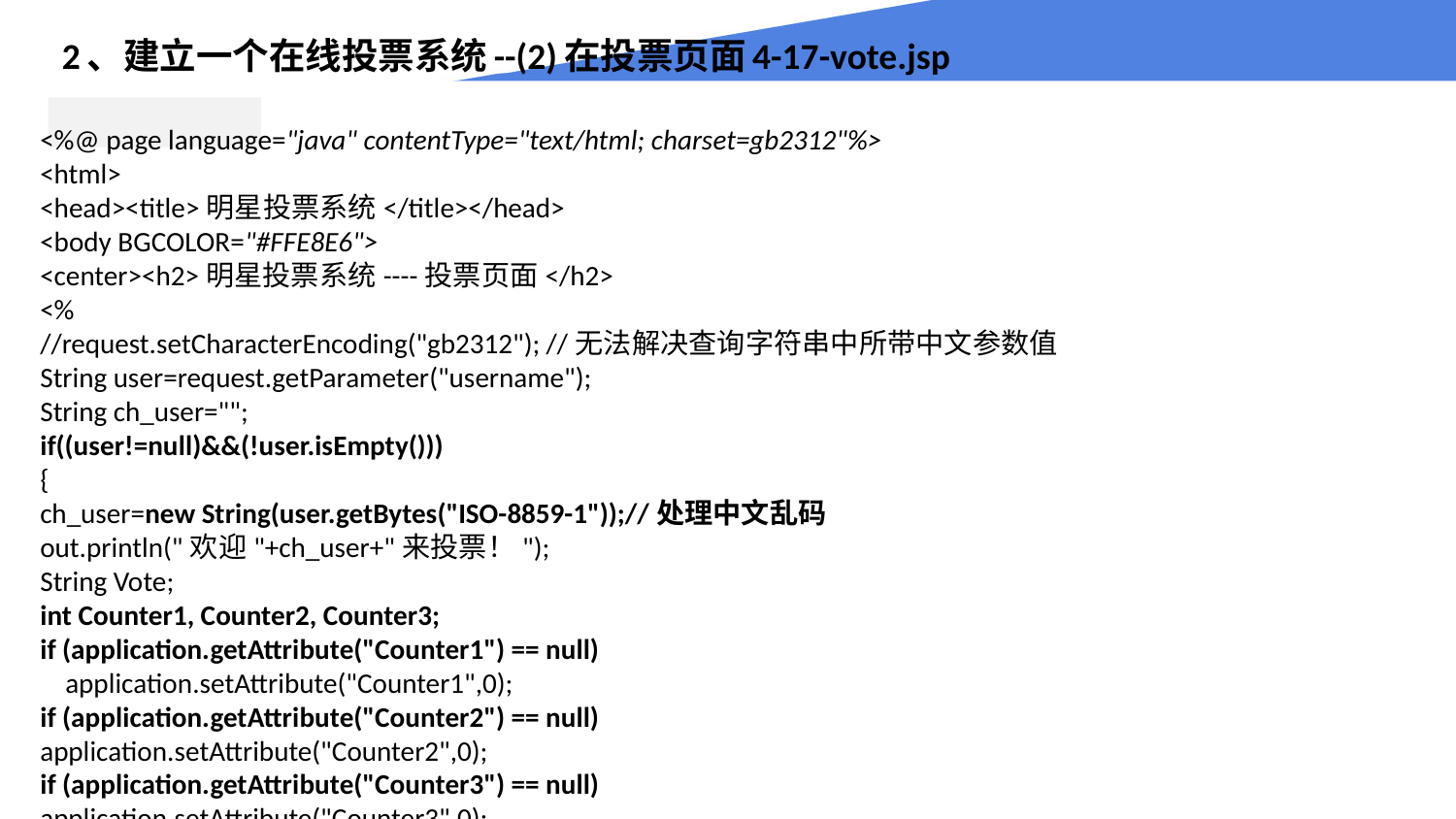

2、建立一个在线投票系统--(2)在投票页面4-17-vote.jsp
<%@ page language="java" contentType="text/html; charset=gb2312"%>
<html>
<head><title>明星投票系统</title></head>
<body BGCOLOR="#FFE8E6">
<center><h2>明星投票系统----投票页面</h2>
<%
//request.setCharacterEncoding("gb2312"); //无法解决查询字符串中所带中文参数值
String user=request.getParameter("username");
String ch_user="";
if((user!=null)&&(!user.isEmpty()))
{
ch_user=new String(user.getBytes("ISO-8859-1"));//处理中文乱码
out.println("欢迎"+ch_user+"来投票！");
String Vote;
int Counter1, Counter2, Counter3;
if (application.getAttribute("Counter1") == null)
    application.setAttribute("Counter1",0);
if (application.getAttribute("Counter2") == null)
application.setAttribute("Counter2",0);
if (application.getAttribute("Counter3") == null)
application.setAttribute("Counter3",0);

if (session.getAttribute("hhh") == null) //为了确保每一个用户只能投票一次
{
Vote = request.getParameter("vote");//读取浏览者所票选的明星是谁
    Counter1 = Integer.parseInt(String.valueOf(application.getAttribute("Counter1"))); //读取第一个明星的票数
    Counter2 = Integer.parseInt(String.valueOf(application.getAttribute("Counter2"))); //读取第二个明星的票数
    Counter3 = Integer.parseInt(String.valueOf(application.getAttribute("Counter3"))); //读取第三个明星的票数
    if(Vote!=null)
    {
    if (Vote.equals("star1"))//检查浏览者是否票选第一个明星
    {
        Counter1 = Counter1 + 1;      //将所票选的明星票数加1
        application.setAttribute("Counter1",Counter1); //写入新的票数
        session.setAttribute("hhh","");//标识该用户已经投过票
    }
    else if (Vote.equals("star2"))//检查浏览者是否票选第二个明星
    {
        Counter2 = Counter2 + 1;     //将所票选的明星票数加1
        application.setAttribute("Counter2",Counter2); //写入新的票数
        session.setAttribute("hhh","");//标识该用户已经投过票
    }
    else if (Vote.equals("star3"))//检查浏览者是否票选第三个明星
    {
       Counter3 = Counter3 + 1;     //将所票选的明星票数加1
        application.setAttribute("Counter3",Counter3); //写入新的票数
        session.setAttribute("hhh","");//标识该用户已经投过票
    }
    }
}
}
else{
session.setAttribute("error","请输入用户名再进行投票！");
response.sendRedirect("4-17.jsp");
}
%>
<P><img src="images/star0.jpg" ></P>
只要用鼠标按一下您喜欢的明星照片，她就可以获得1票喔！或使用以下表单投票<br>
<font color=red>注意您只能投一票哦！</font>
<form name="form1" method="post" action="4-17-vote.jsp?username=<%=ch_user%>">
<input type="radio" name="vote" value="star1">张曼玉
<input type="radio" name="vote" value="star2">王力宏
<input type="radio" name="vote" value="star3">酒井法子
<input type="submit" name="Submit" value="提交">
</form>
<TABLE>
<TR>
    <TD><A HREF="4-17-vote.jsp?vote=star1&username=<%=ch_user%>">
    <img src="images/star1.jpg" height=120 width=120 BORDER="0"></A></TD>
        <TD><A HREF="4-17-vote.jsp?vote=star2&username=<%=ch_user%>">
        <img src="images/star2.jpg" height=120 width=120 BORDER="0"></A></TD>
        <TD><A HREF="4-17-vote.jsp?vote=star3&username=<%=ch_user%>">
        <img src="images/star3.jpg" height=120 width=120 BORDER="0"></A></TD>
    </TR>
    <TR>
    <TD style="height: 20px">张曼玉得票数:
<%=application.getAttribute("Counter1")%></TD>
        <TD style="height: 20px">王力宏得票数:
<%=application.getAttribute("Counter2")%></TD>
        <TD style="height: 20px">酒井法子得票数:
<%=application.getAttribute("Counter3")%></TD>
</TR>
</TABLE>
</center></body></html>